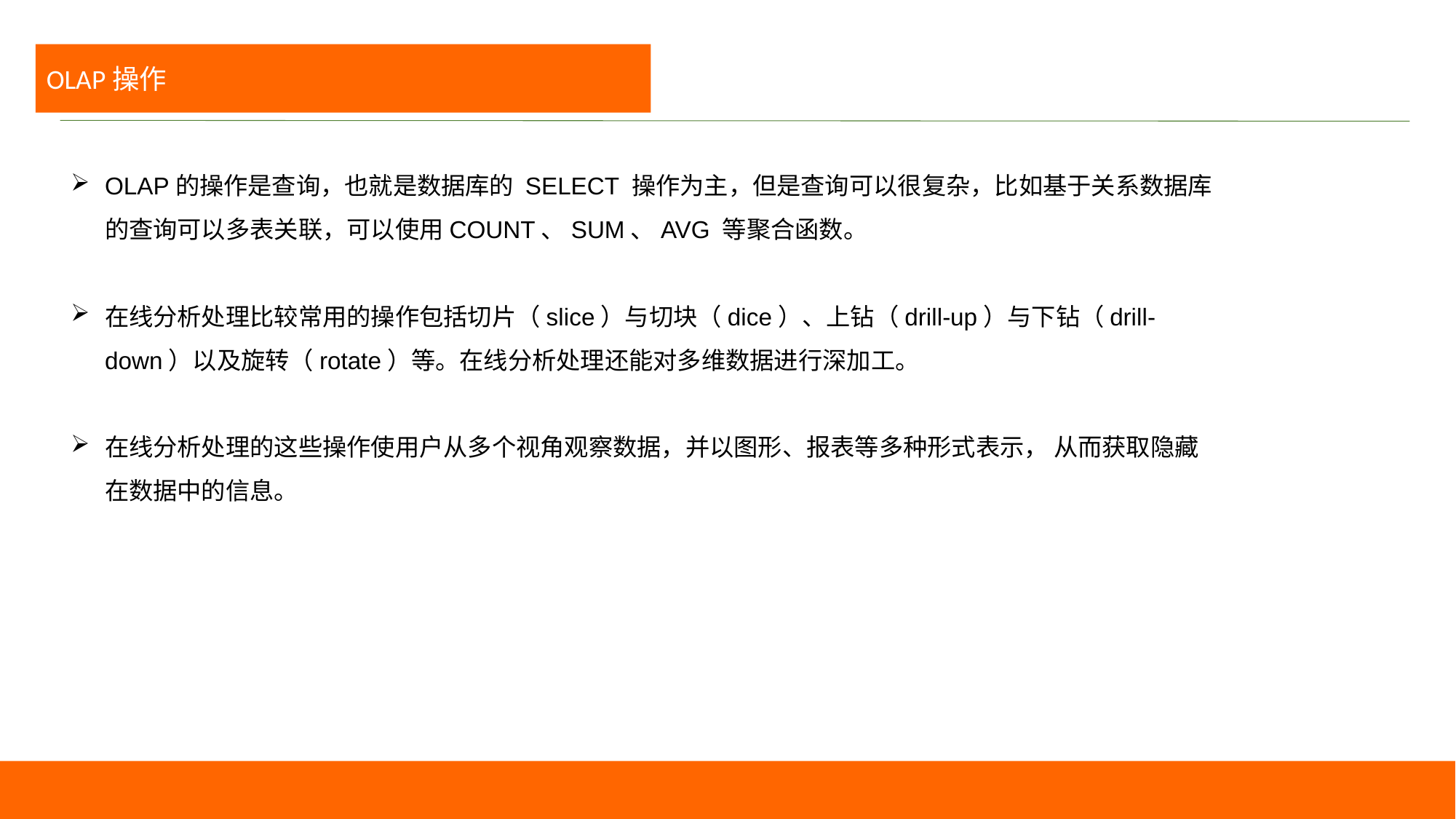

OLAP操作
OLAP的操作是查询，也就是数据库的 SELECT 操作为主，但是查询可以很复杂，比如基于关系数据库的查询可以多表关联，可以使用COUNT、SUM、AVG 等聚合函数。

在线分析处理比较常用的操作包括切片（slice）与切块（dice）、上钻（drill-up）与下钻（drill-down）以及旋转（rotate）等。在线分析处理还能对多维数据进行深加工。

在线分析处理的这些操作使用户从多个视角观察数据，并以图形、报表等多种形式表示， 从而获取隐藏在数据中的信息。

64